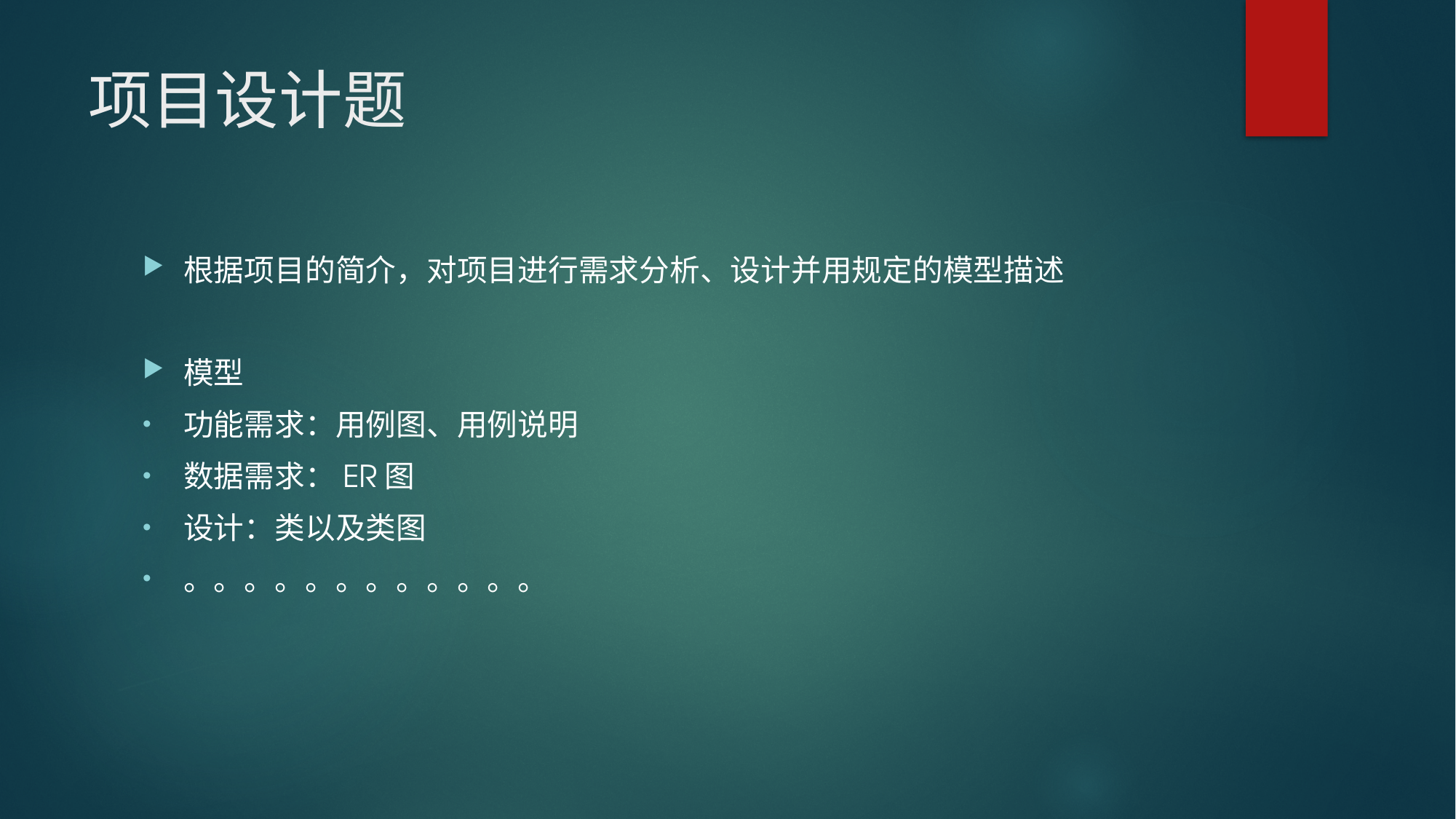

# 项目设计题
根据项目的简介，对项目进行需求分析、设计并用规定的模型描述

模型
功能需求：用例图、用例说明
数据需求：ER图
设计：类以及类图
。。。。。。。。。。。。